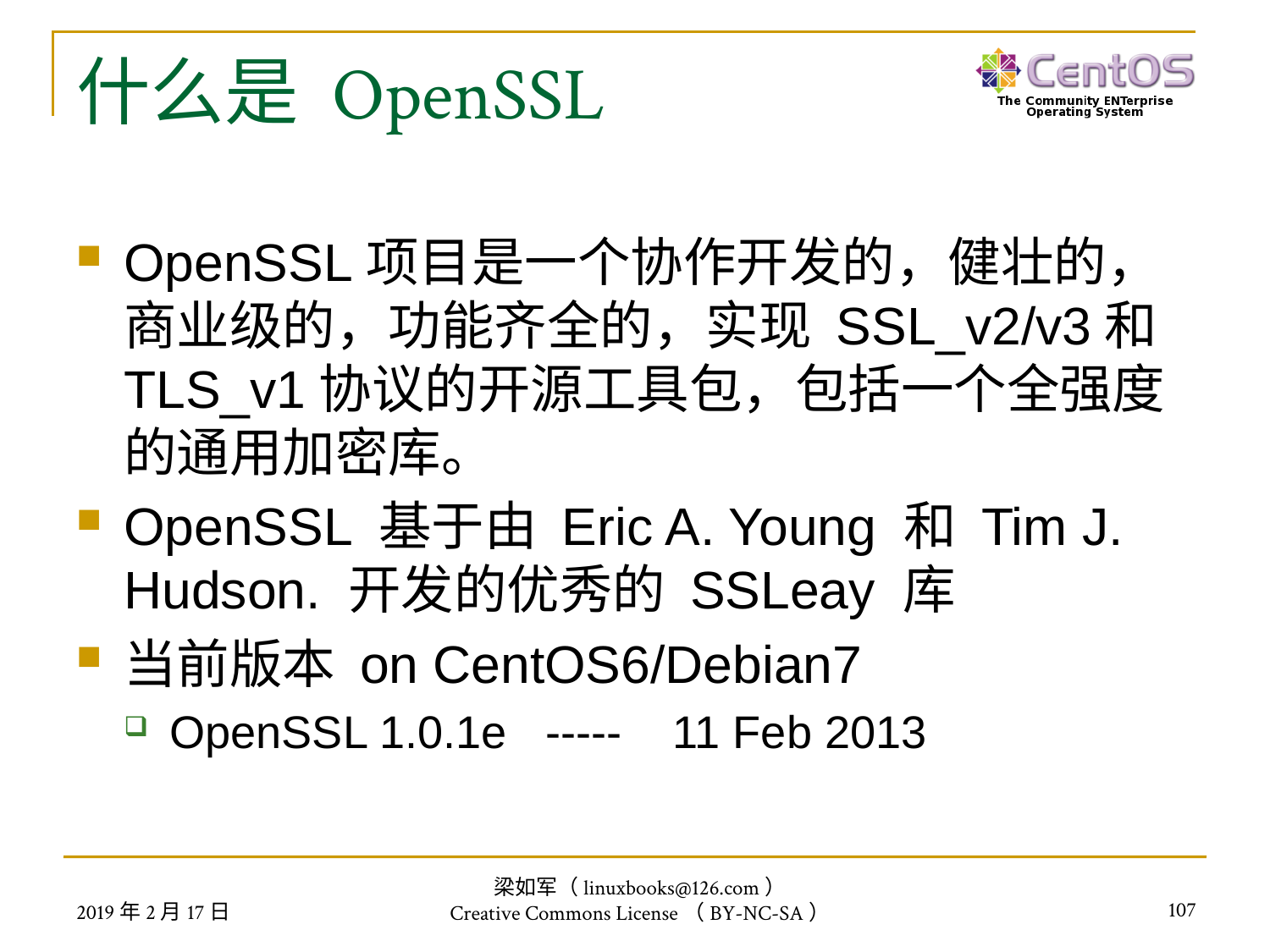

# 什么是 OpenSSL
OpenSSL项目是一个协作开发的，健壮的，商业级的，功能齐全的，实现 SSL_v2/v3和TLS_v1协议的开源工具包，包括一个全强度的通用加密库。
OpenSSL 基于由 Eric A. Young 和 Tim J. Hudson. 开发的优秀的 SSLeay 库
当前版本 on CentOS6/Debian7
OpenSSL 1.0.1e   -----    11 Feb 2013
107
2019年2月17日
梁如军（linuxbooks@126.com）
Creative Commons License（BY-NC-SA）